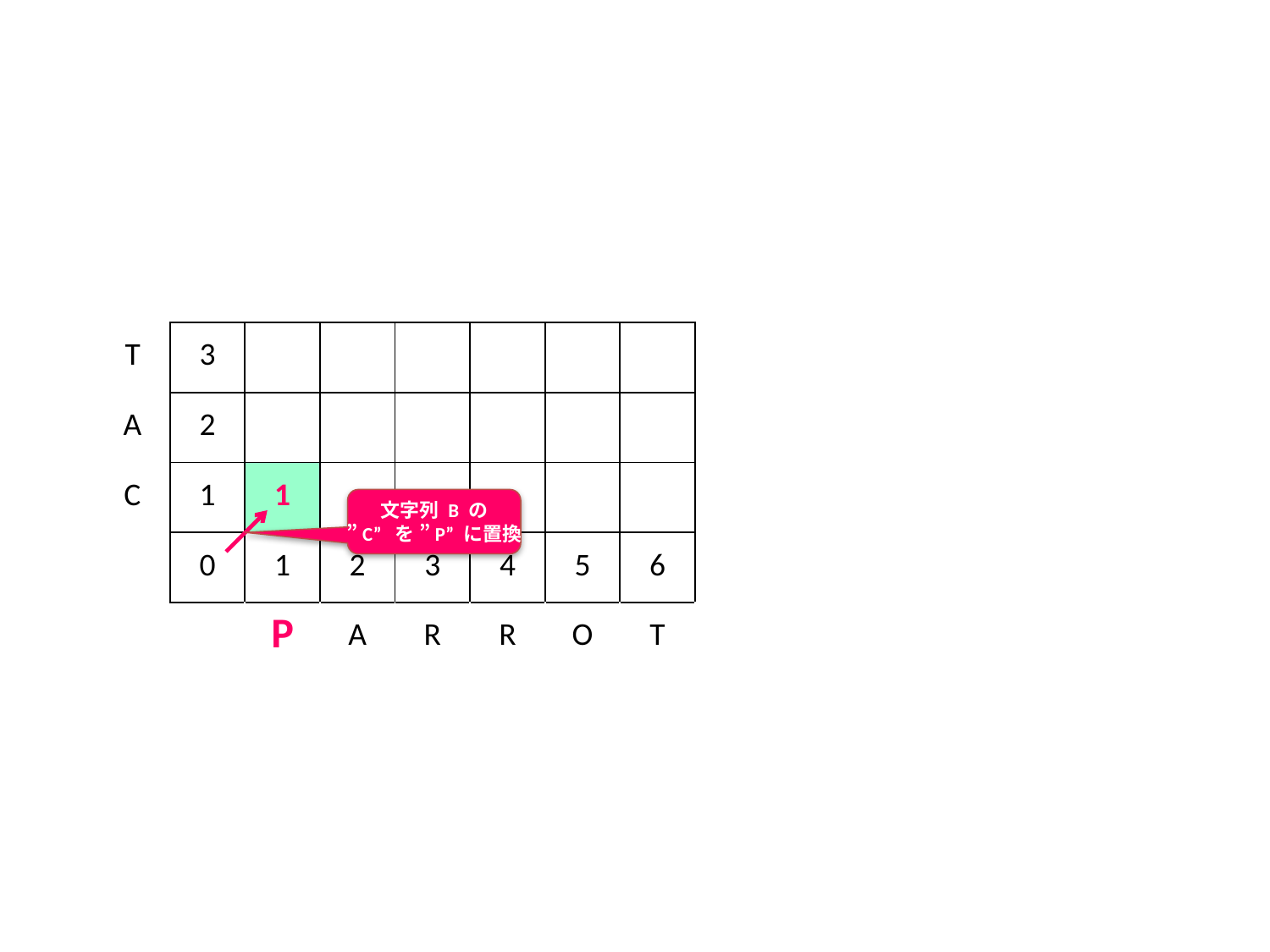

#
| T | 3 |  |  |  |  |  |  |
| --- | --- | --- | --- | --- | --- | --- | --- |
| A | 2 |  |  |  |  |  |  |
| C | 1 | 1 |  |  |  |  |  |
|  | 0 | 1 | 2 | 3 | 4 | 5 | 6 |
|  |  | P | A | R | R | O | T |
文字列 B の
”C”  を ”P” に置換